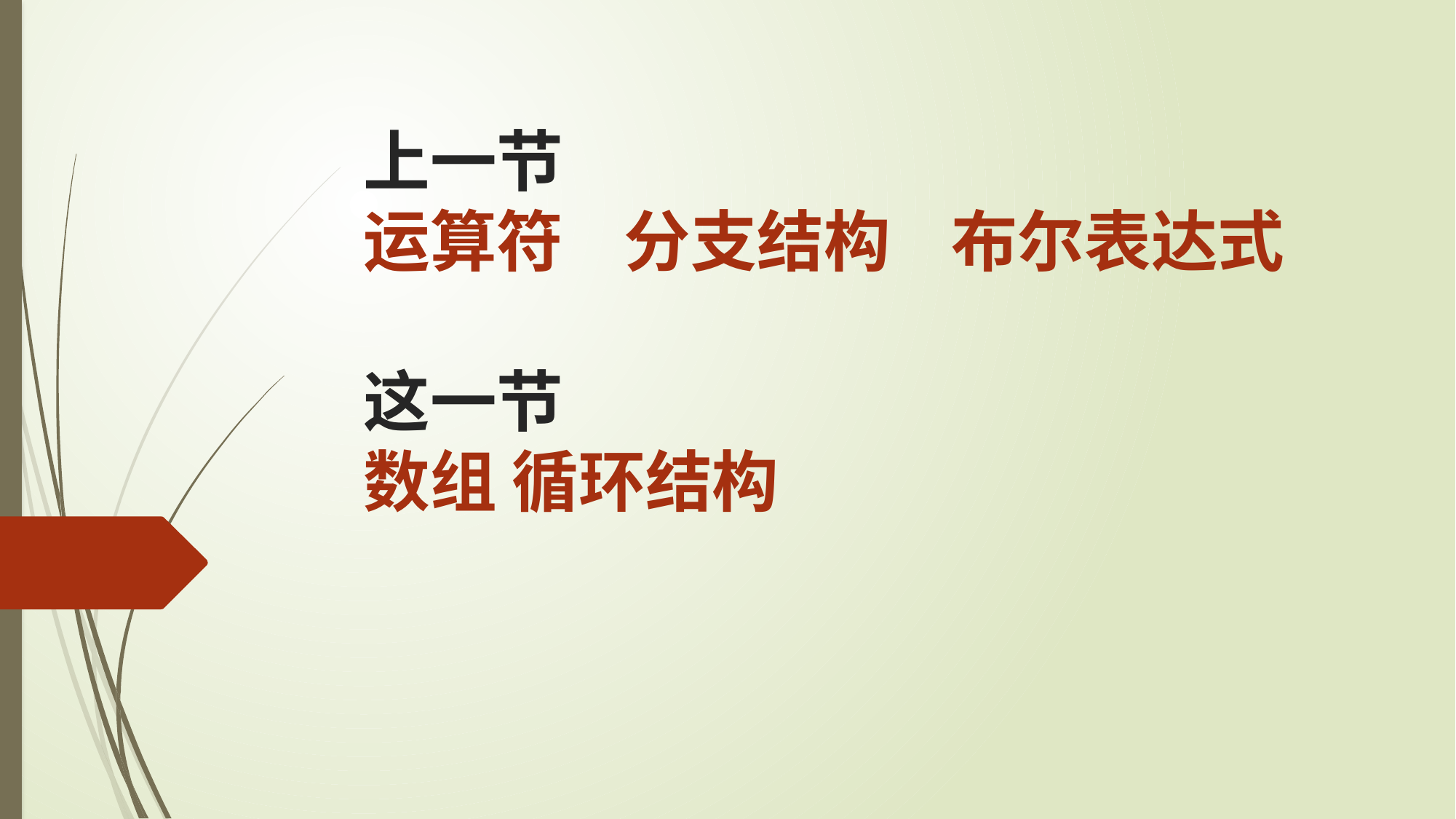

上一节
运算符    分支结构    布尔表达式

这一节
数组 循环结构